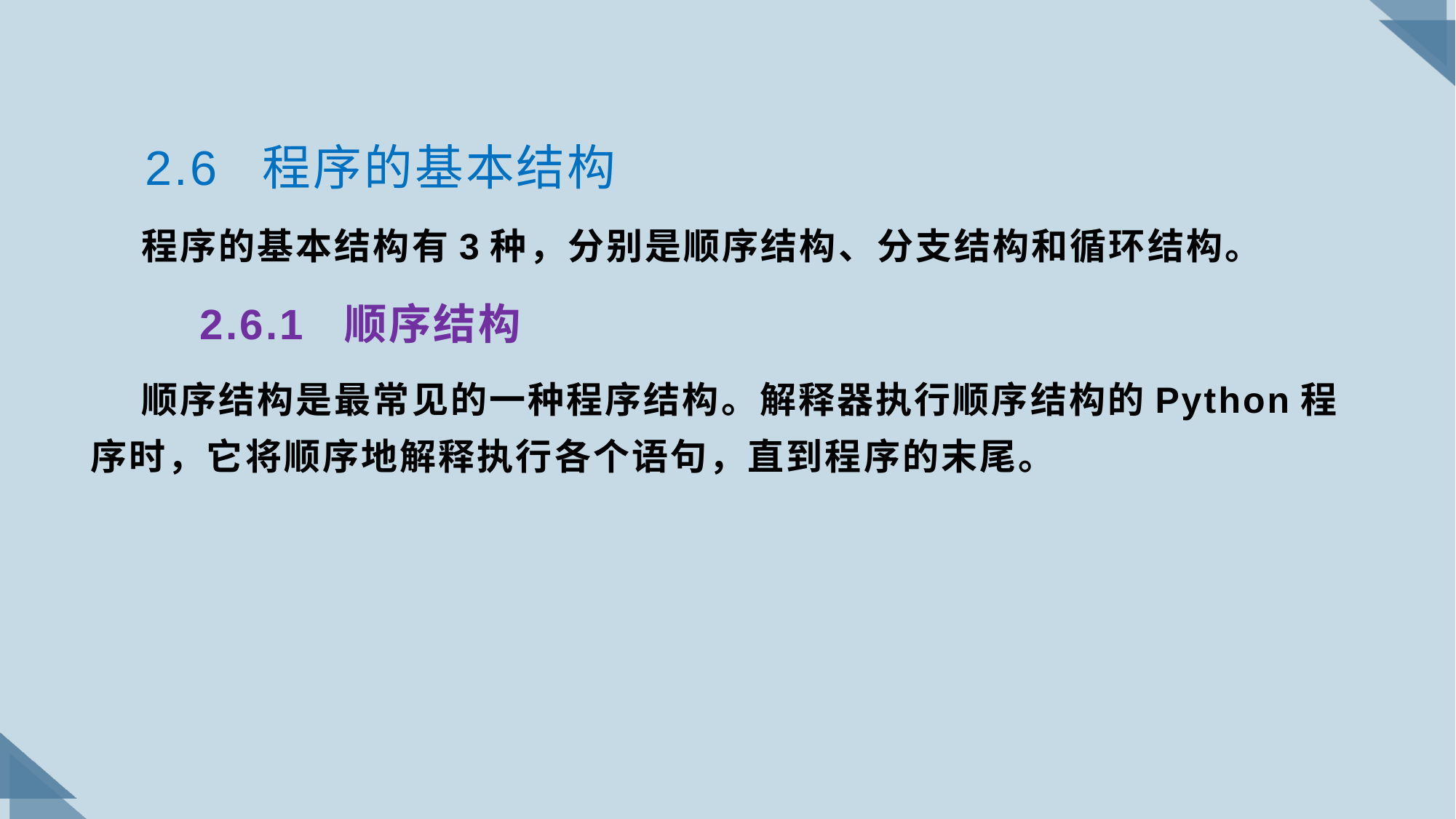

2.6  程序的基本结构
    程序的基本结构有3种，分别是顺序结构、分支结构和循环结构。
2.6.1  顺序结构
    顺序结构是最常见的一种程序结构。解释器执行顺序结构的Python程序时，它将顺序地解释执行各个语句，直到程序的末尾。